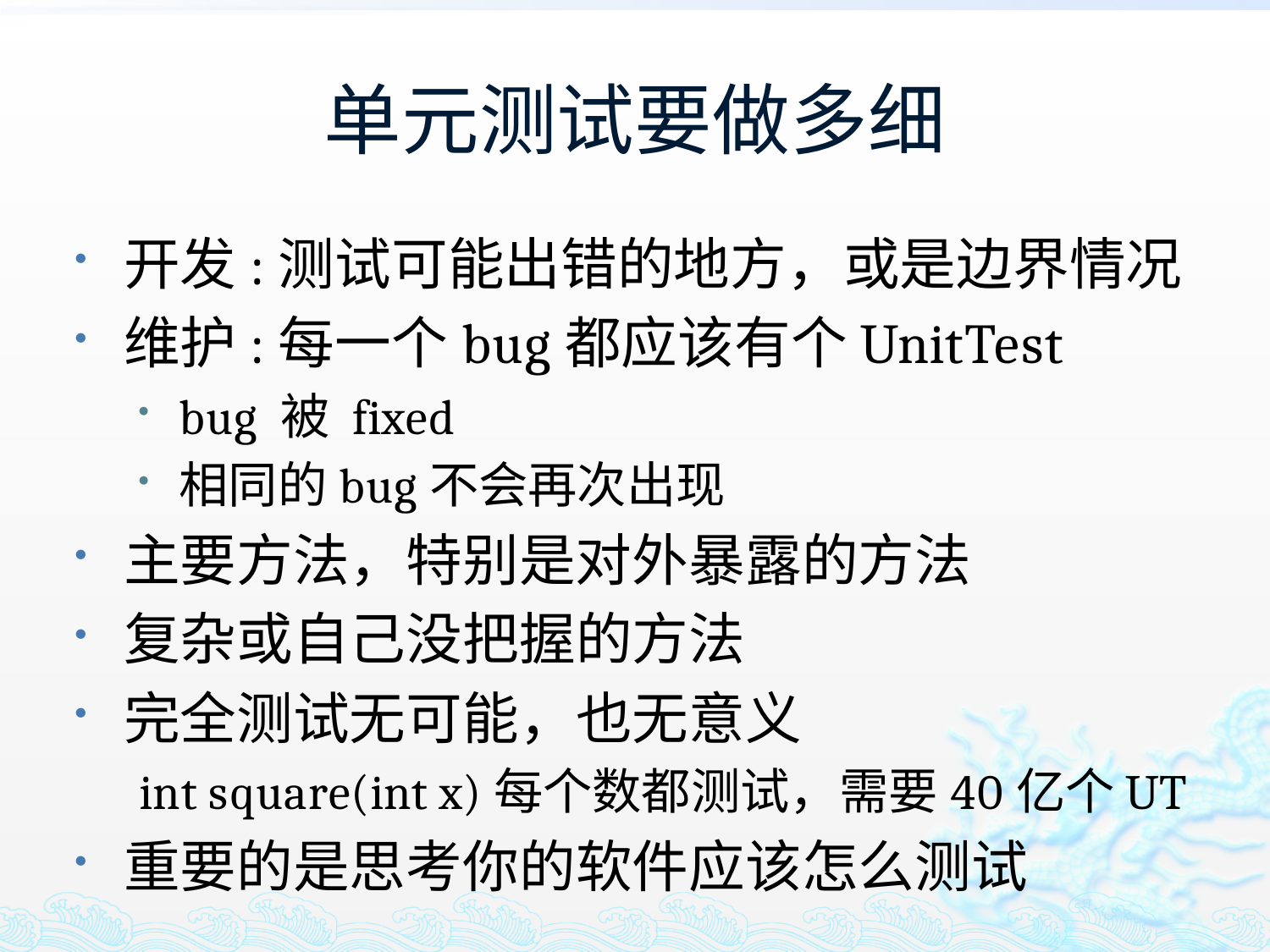

# 单元测试要做多细
开发:测试可能出错的地方，或是边界情况
维护:每一个bug都应该有个UnitTest
bug 被 fixed
相同的bug不会再次出现
主要方法，特别是对外暴露的方法
复杂或自己没把握的方法
完全测试无可能，也无意义
int square(int x)每个数都测试，需要40亿个UT
重要的是思考你的软件应该怎么测试